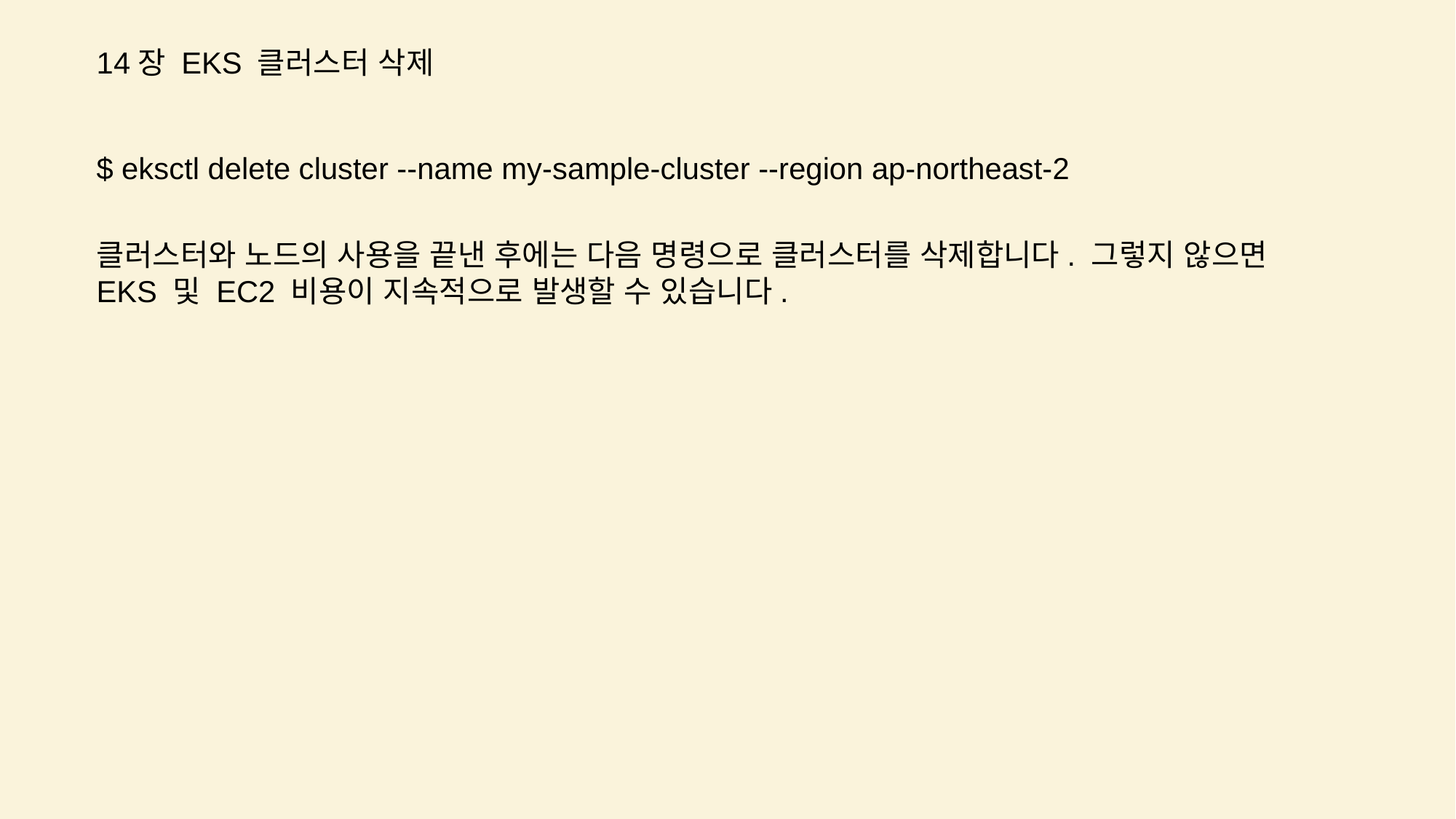

14장 EKS 클러스터 삭제

$ eksctl delete cluster --name my-sample-cluster --region ap-northeast-2
클러스터와 노드의 사용을 끝낸 후에는 다음 명령으로 클러스터를 삭제합니다. 그렇지 않으면 EKS 및 EC2 비용이 지속적으로 발생할 수 있습니다.